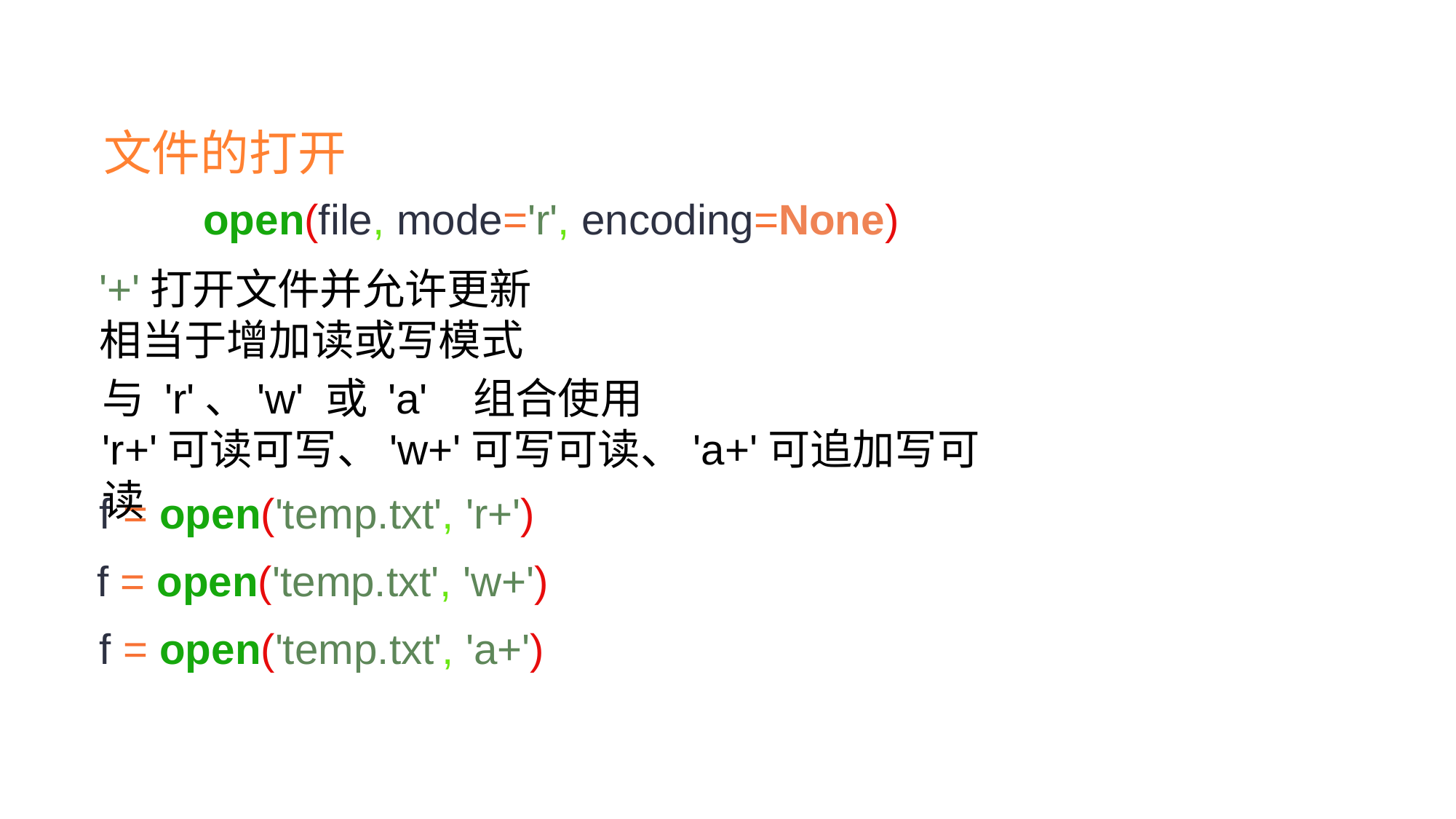

文件的打开
open(file, mode='r', encoding=None)
'+'打开文件并允许更新
相当于增加读或写模式
与 'r'、'w' 或 'a'   组合使用
'r+'可读可写、'w+'可写可读、'a+'可追加写可读
f = open('temp.txt', 'r+')
f = open('temp.txt', 'w+')
f = open('temp.txt', 'a+')